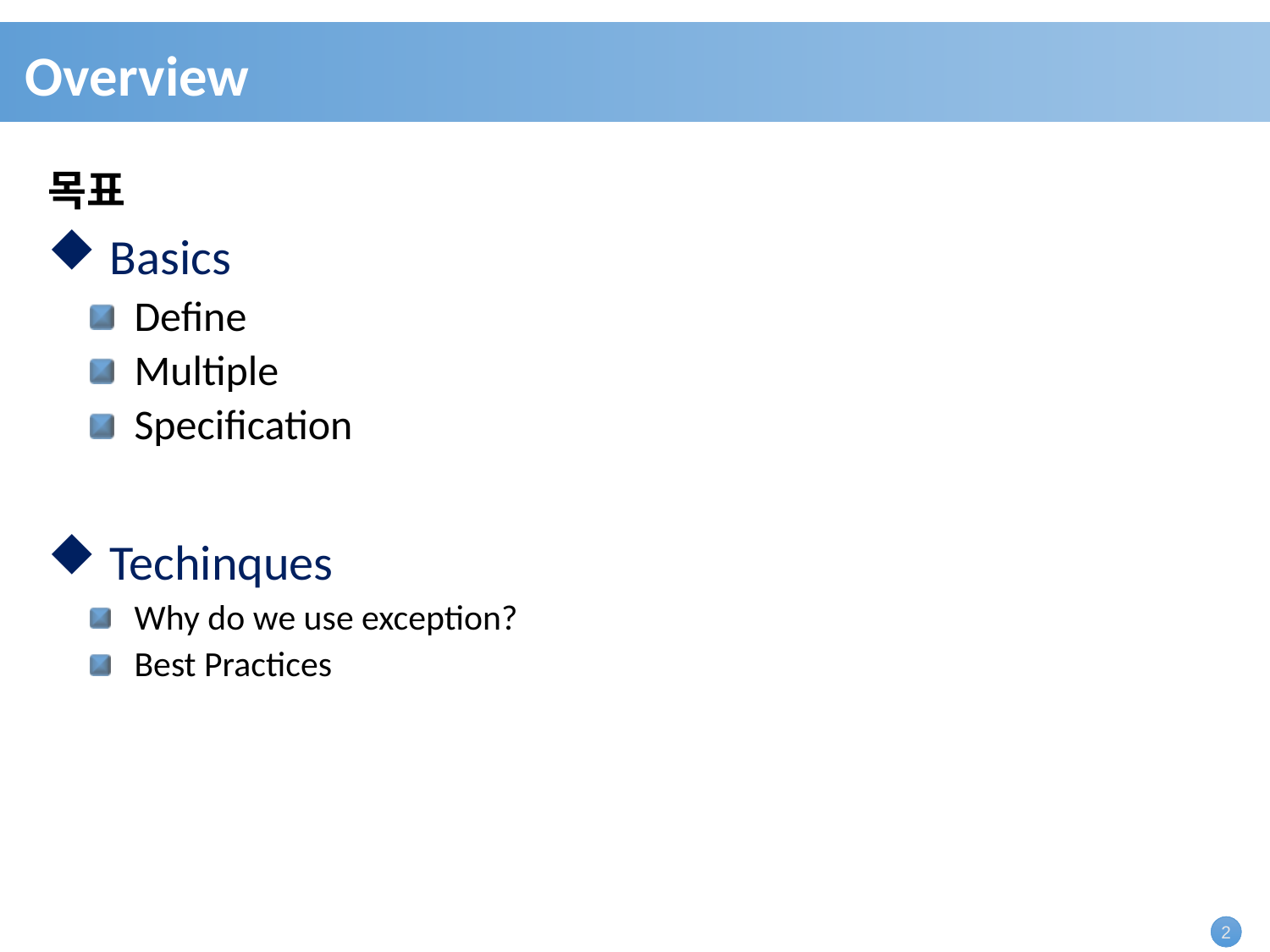

# Overview
목표
Basics
Define
Multiple
Specification

Techinques
Why do we use exception?
Best Practices